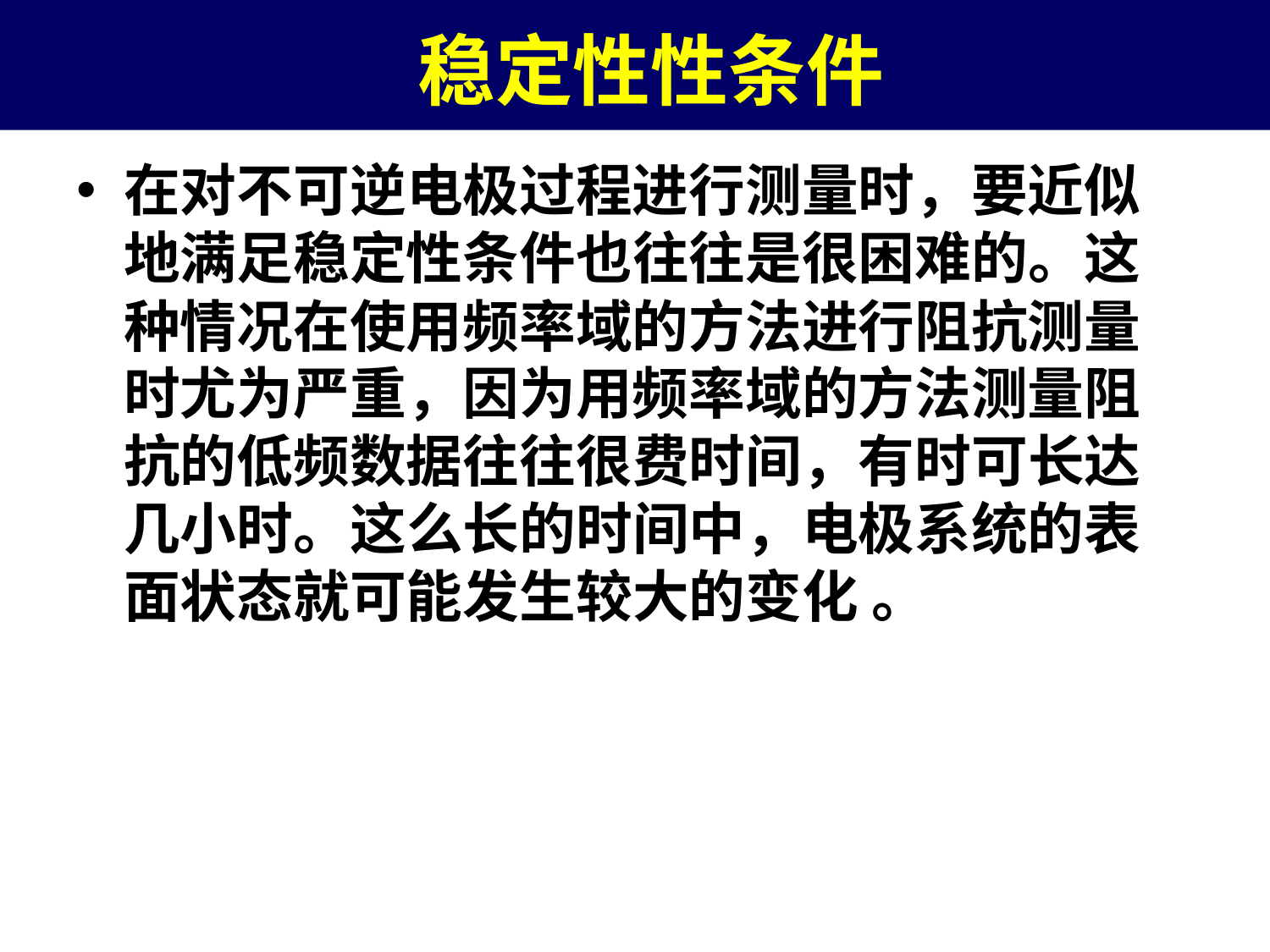

# 稳定性性条件
在对不可逆电极过程进行测量时，要近似地满足稳定性条件也往往是很困难的。这种情况在使用频率域的方法进行阻抗测量时尤为严重，因为用频率域的方法测量阻抗的低频数据往往很费时间，有时可长达几小时。这么长的时间中，电极系统的表面状态就可能发生较大的变化 。